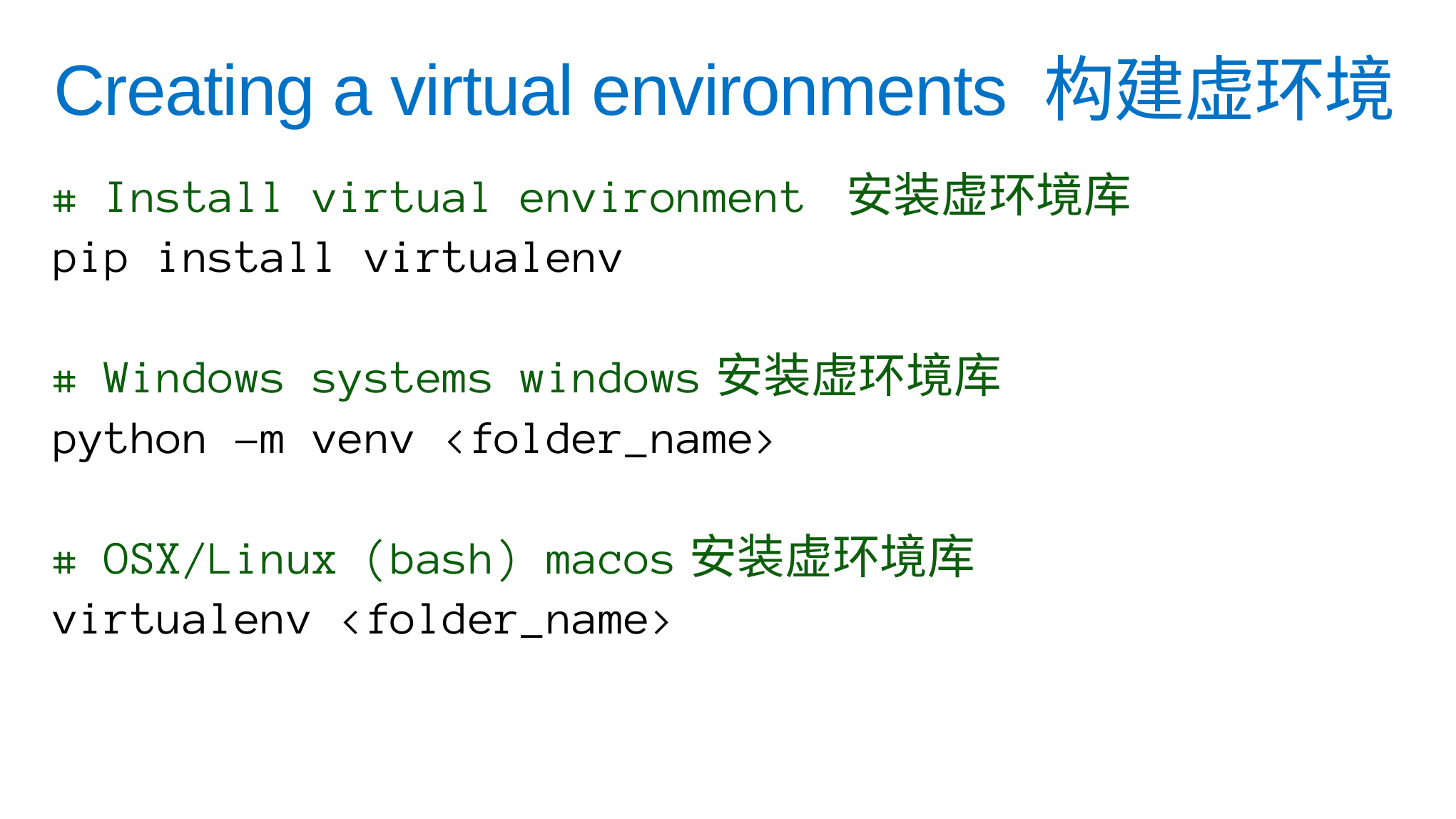

# Creating a virtual environments 构建虚环境
# Install virtual environment 安装虚环境库
pip install virtualenv

# Windows systems windows安装虚环境库
python –m venv <folder_name>

# OSX/Linux (bash) macos安装虚环境库
virtualenv <folder_name>